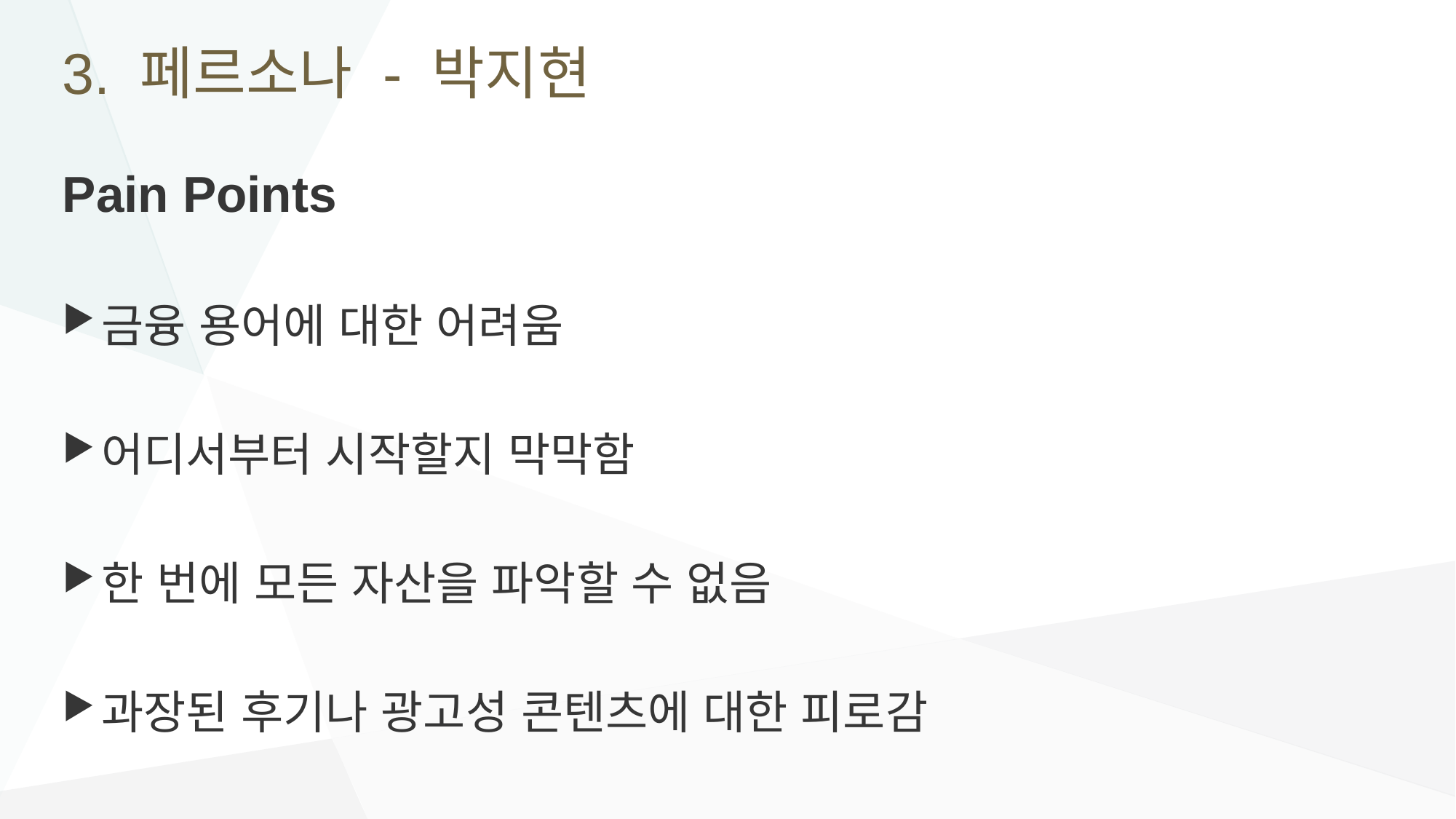

# 3. 페르소나 - 박지현
Pain Points

금융 용어에 대한 어려움

어디서부터 시작할지 막막함

한 번에 모든 자산을 파악할 수 없음

과장된 후기나 광고성 콘텐츠에 대한 피로감